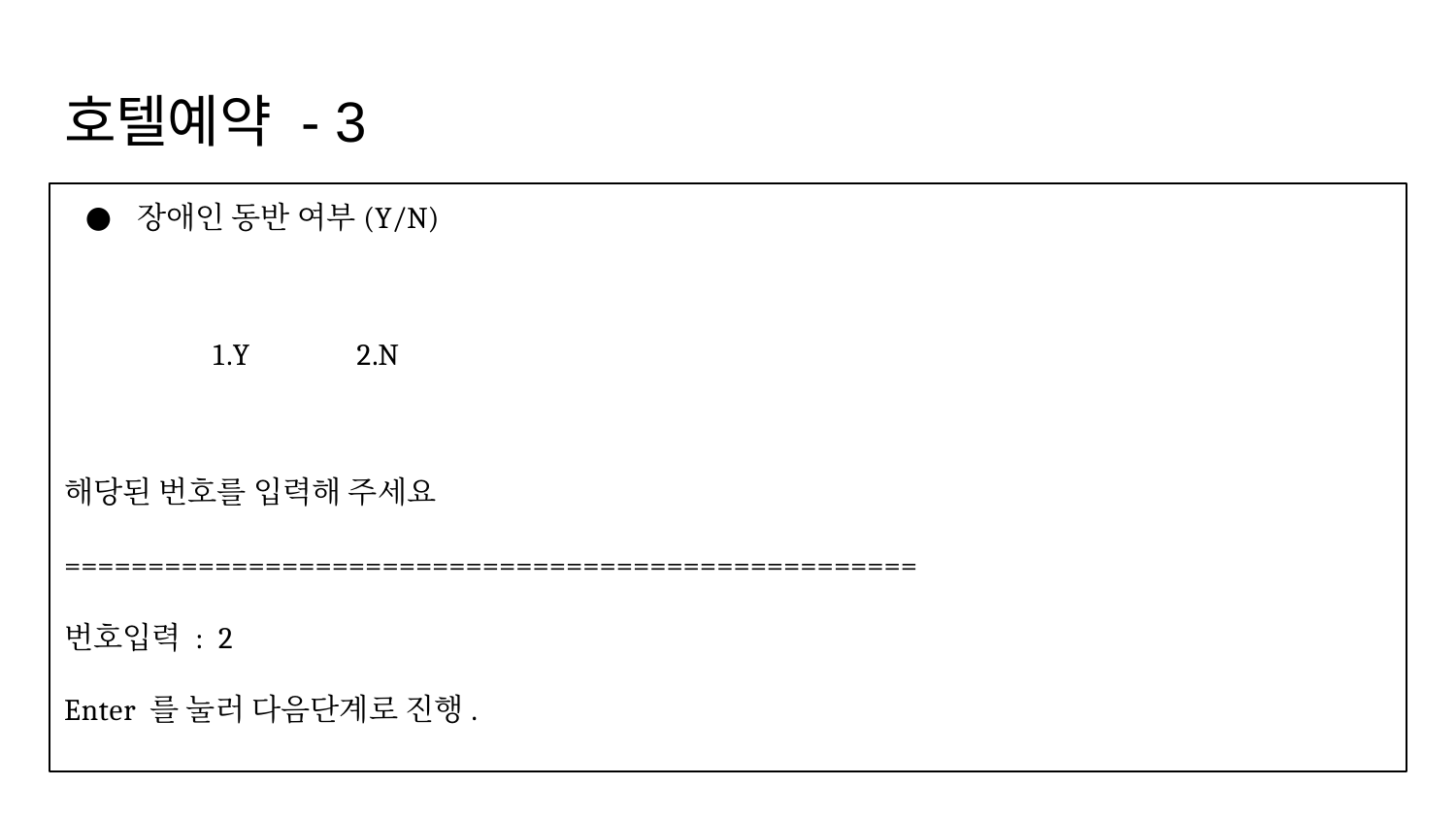

# 호텔예약 - 3
장애인 동반 여부(Y/N)

	1.Y	2.N

해당된 번호를 입력해 주세요

===================================================

번호입력 :  2

Enter 를 눌러 다음단계로 진행.